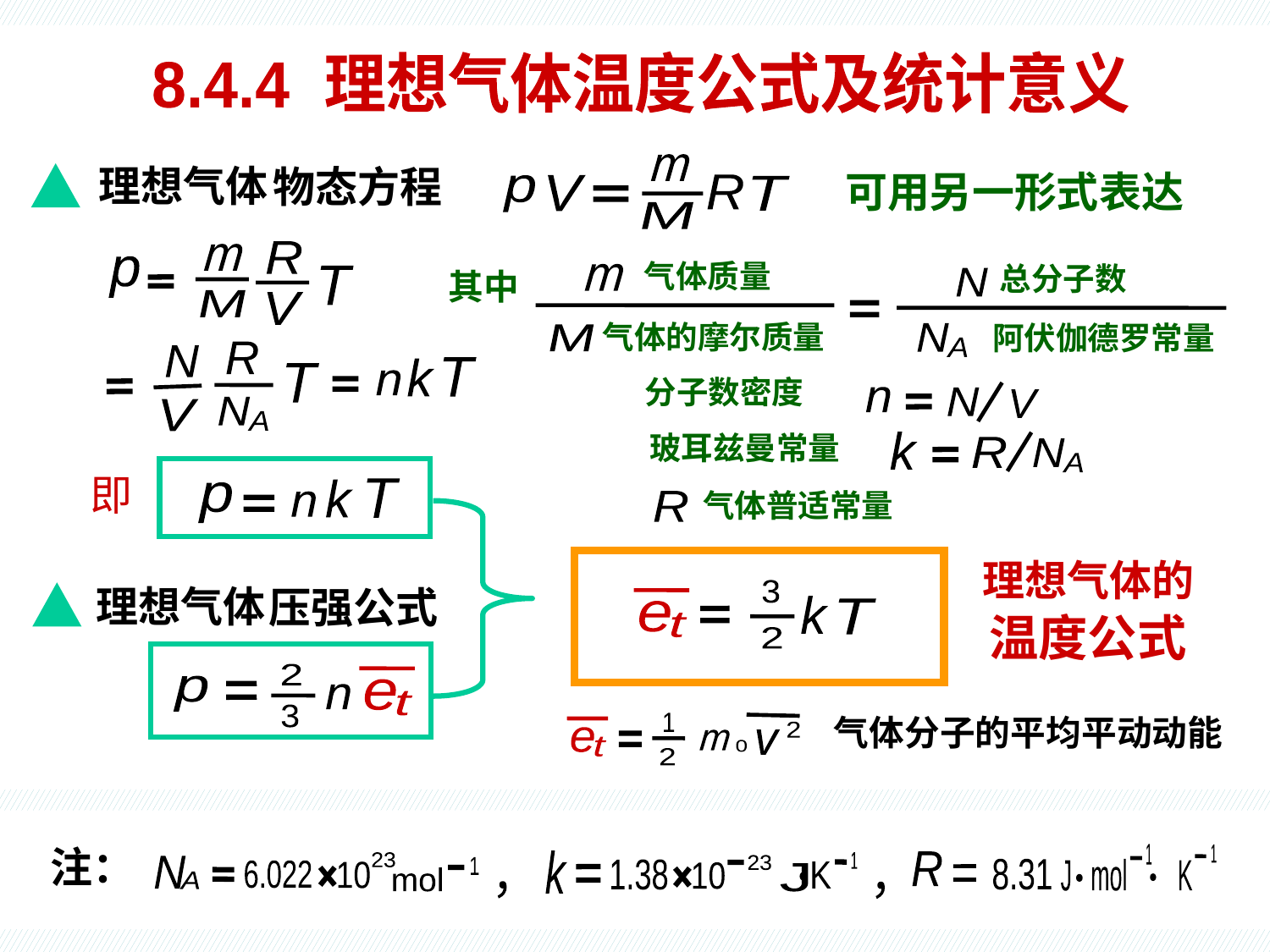

气体温度公式
8.4.4  理想气体温度公式及统计意义
理想气体
物态方程
m
可用另一形式表达

R
V
p

T

M
R
m
p
T

M
V
气体质量
总分子数
N
其中
m

气体的摩尔质量
阿伏伽德罗常量
N
A
M
分子数密度

n
N

V
玻耳兹曼常量
k

R
N
A

气体普适常量
R
R
N
T
k
T
n

N
A
V
即
T
k
p

n

理想气体的
温度公式

3

ε
t
k
T

2
理想气体
压强公式

2

3

ε
t

p
n
气体分子的平均平动动能
1

2
v

ε
t

m

0
2

注：
1
1

J   mol        K

k
1

K
J

23
10

1.38
R
23
N
A
1

6.022
10

mol

8.31

，
，